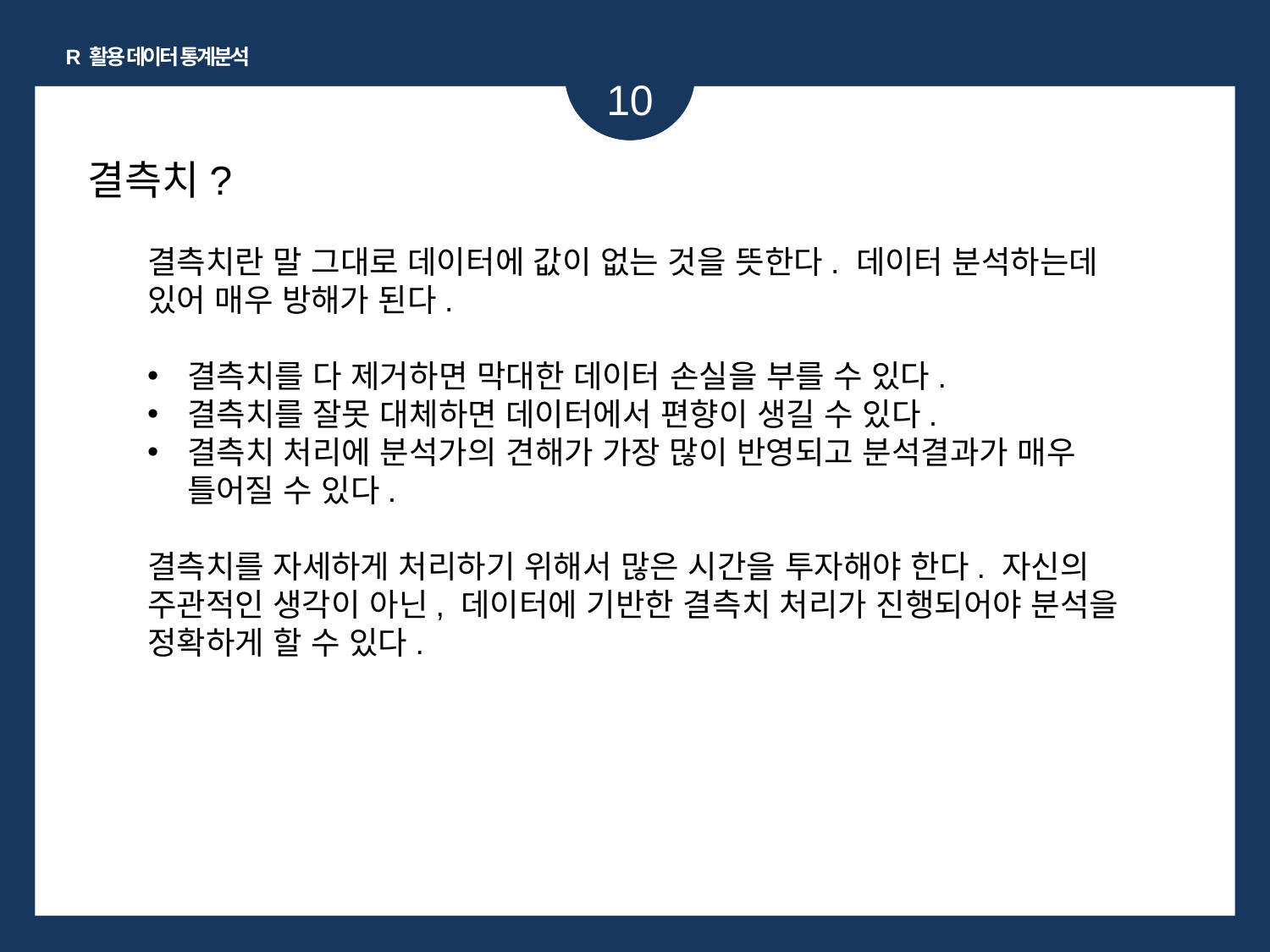

R 활용 데이터 통계분석
10
결측치?
결측치란 말 그대로 데이터에 값이 없는 것을 뜻한다. 데이터 분석하는데 있어 매우 방해가 된다.

결측치를 다 제거하면 막대한 데이터 손실을 부를 수 있다.
결측치를 잘못 대체하면 데이터에서 편향이 생길 수 있다.
결측치 처리에 분석가의 견해가 가장 많이 반영되고 분석결과가 매우 틀어질 수 있다.

결측치를 자세하게 처리하기 위해서 많은 시간을 투자해야 한다. 자신의 주관적인 생각이 아닌, 데이터에 기반한 결측치 처리가 진행되어야 분석을 정확하게 할 수 있다.